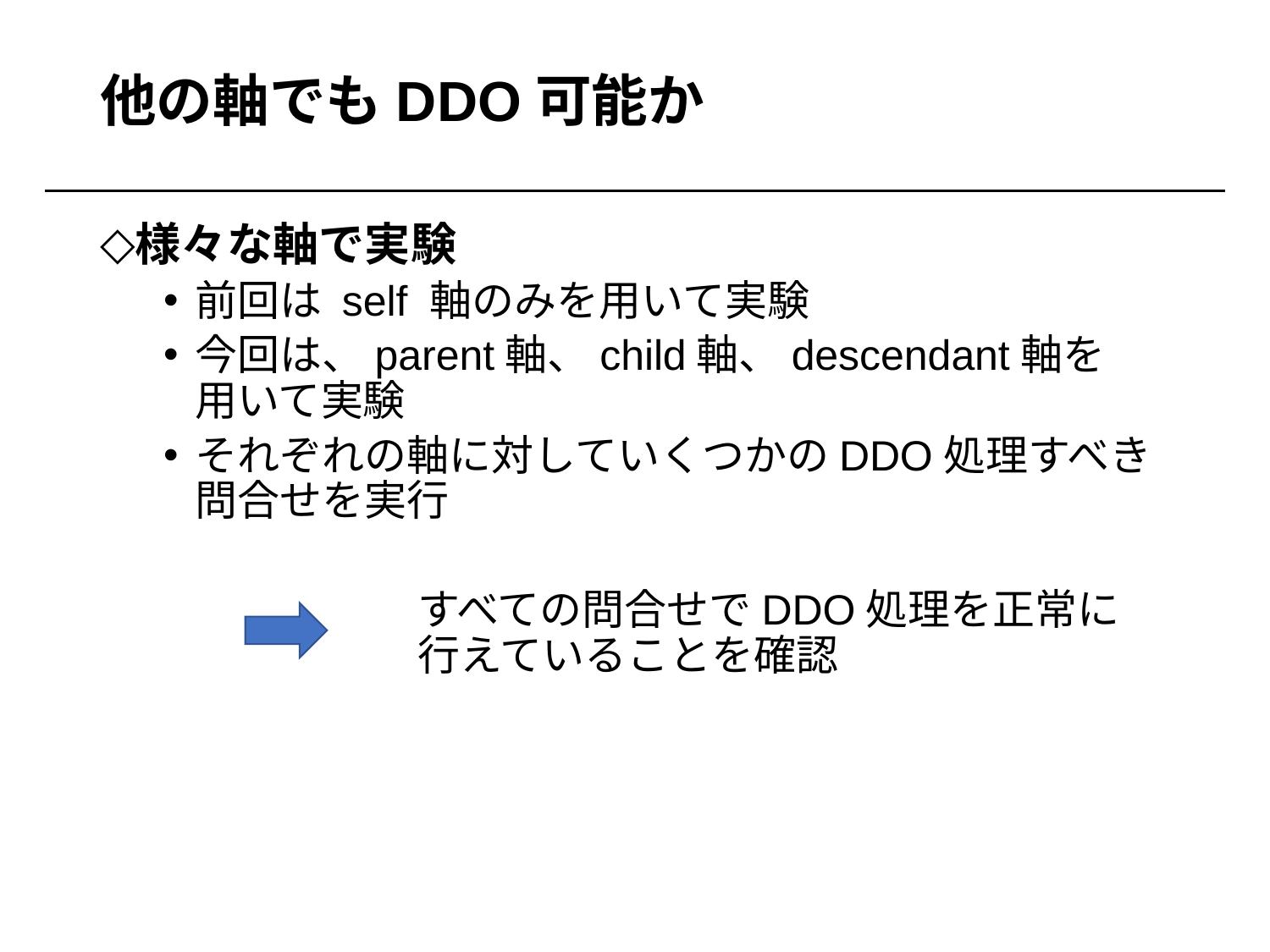

# 他の軸でもDDO可能か
様々な軸で実験
前回は self 軸のみを用いて実験
今回は、parent軸、child軸、descendant軸を
用いて実験
それぞれの軸に対していくつかのDDO処理すべき問合せを実行

		すべての問合せでDDO処理を正常に
		行えていることを確認